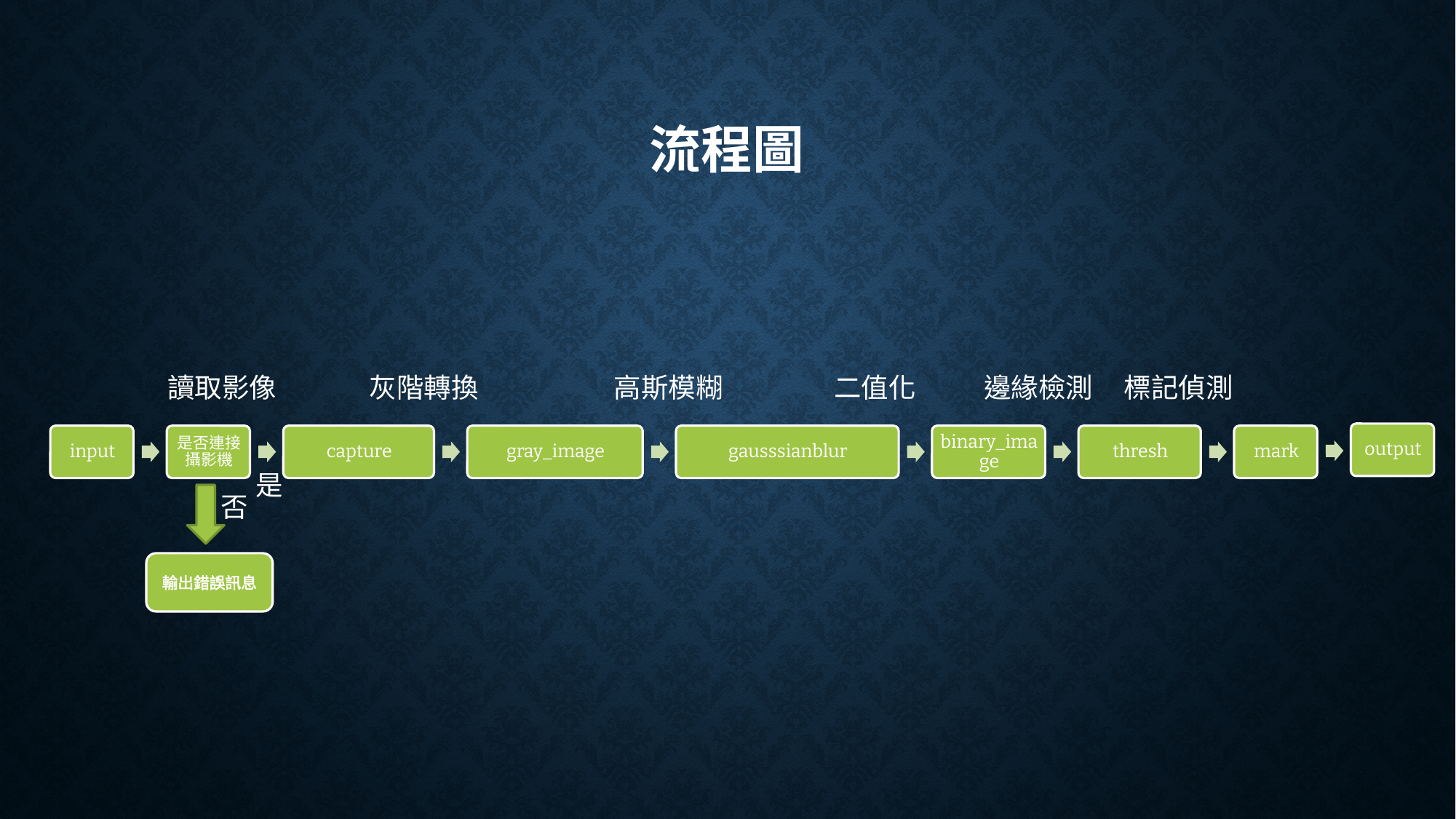

# 流程圖
input

是否連接攝影機

capture

gray_image

gausssianblur

binary_image

thresh

mark

output
                     讀取影像               灰階轉換                      高斯模糊                  二值化           邊緣檢測     標記偵測
是

否
輸出錯誤訊息